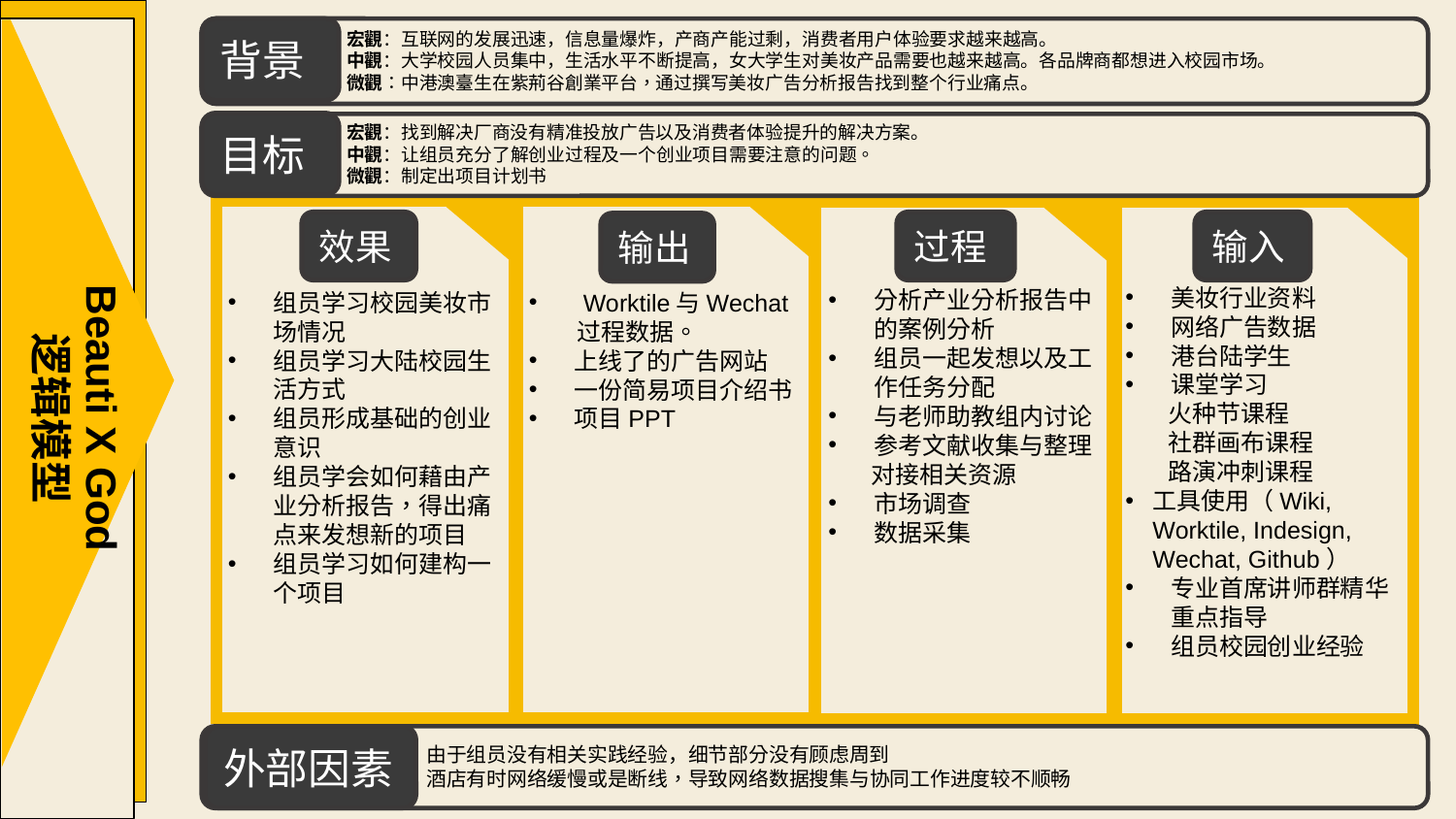

Beauti X God
逻辑模型

背景
目标

外部因素
宏觀：互联网的发展迅速，信息量爆炸，产商产能过剩，消费者用户体验要求越来越高。
中觀：大学校园人员集中，生活水平不断提高，女大学生对美妆产品需要也越来越高。各品牌商都想进入校园市场。
微觀：中港澳臺生在紫荊谷創業平台，通过撰写美妆广告分析报告找到整个行业痛点。
宏觀：找到解决厂商没有精准投放广告以及消费者体验提升的解决方案。
中觀：让组员充分了解创业过程及一个创业项目需要注意的问题。
微觀：制定出项目计划书
效果
过程
输入
输出
美妆行业资料
网络广告数据
港台陆学生
课堂学习
       火种节课程
       社群画布课程
       路演冲刺课程
工具使用（Wiki,    Worktile, Indesign, Wechat, Github）
专业首席讲师群精华重点指导
组员校园创业经验

分析产业分析报告中的案例分析
组员一起发想以及工作任务分配
与老师助教组内讨论
参考文献收集与整理
       对接相关资源
市场调查
数据采集

    Worktile与Wechat
        过程数据。
上线了的广告网站
一份简易项目介绍书
项目PPT
组员学习校园美妆市场情况
组员学习大陆校园生活方式
组员形成基础的创业意识
组员学会如何藉由产业分析报告，得出痛点来发想新的项目
组员学习如何建构一个项目

由于组员没有相关实践经验，细节部分没有顾虑周到
酒店有时网络缓慢或是断线，导致网络数据搜集与协同工作进度较不顺畅